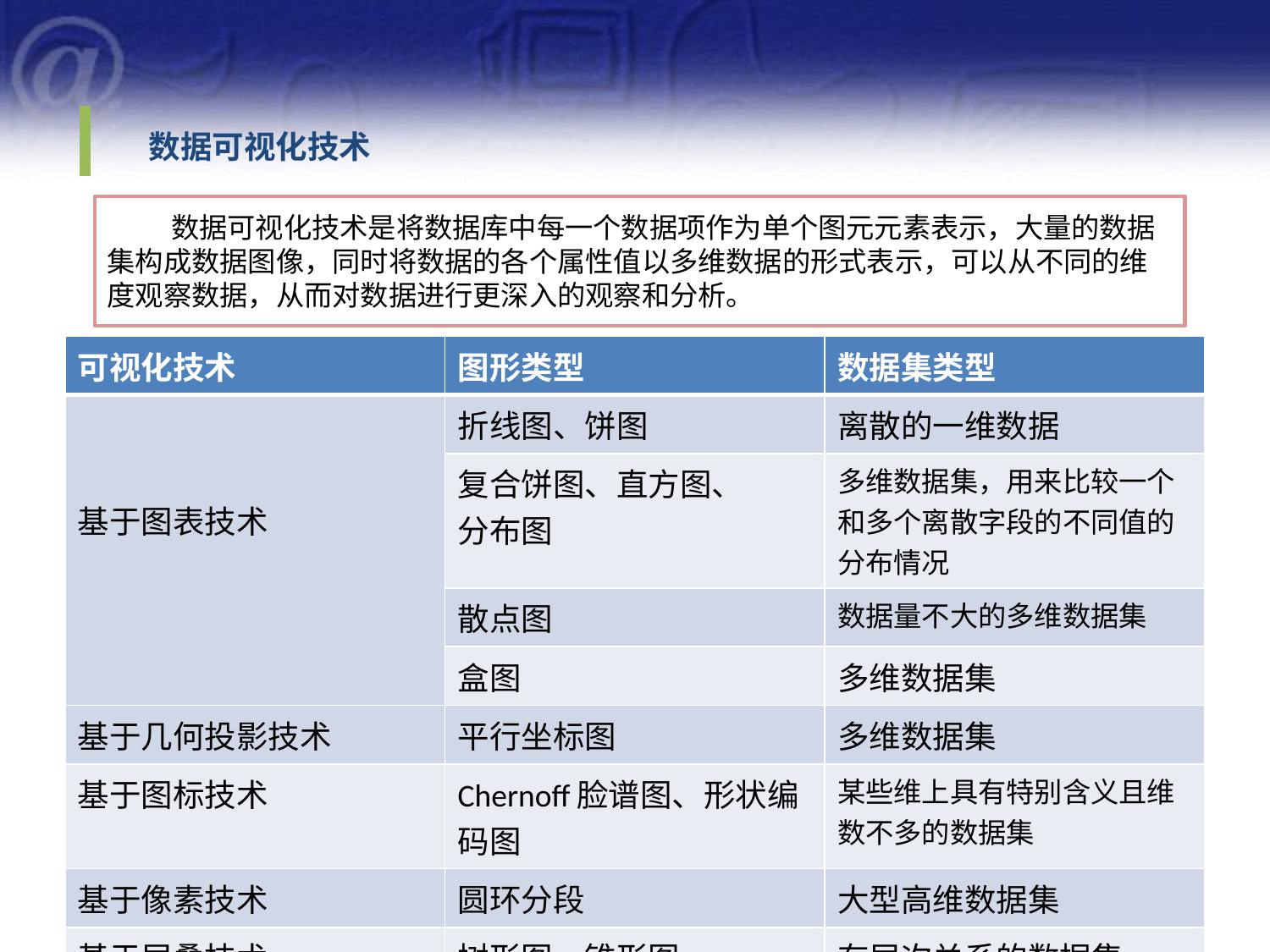

数据可视化技术
         数据可视化技术是将数据库中每一个数据项作为单个图元元素表示，大量的数据集构成数据图像，同时将数据的各个属性值以多维数据的形式表示，可以从不同的维
度观察数据，从而对数据进行更深入的观察和分析。
| 可视化技术 | 图形类型 | 数据集类型 |
| --- | --- | --- |
| 基于图表技术 | 折线图、饼图 | 离散的一维数据 |
|  | 复合饼图、直方图、 分布图 | 多维数据集，用来比较一个和多个离散字段的不同值的分布情况 |
|  | 散点图 | 数据量不大的多维数据集 |
|  | 盒图 | 多维数据集 |
| 基于几何投影技术 | 平行坐标图 | 多维数据集 |
| 基于图标技术 | Chernoff脸谱图、形状编码图 | 某些维上具有特别含义且维数不多的数据集 |
| 基于像素技术 | 圆环分段 | 大型高维数据集 |
| 基于层叠技术 | 树形图、锥形图 | 有层次关系的数据集 |
2015/11/4
研究目标
9